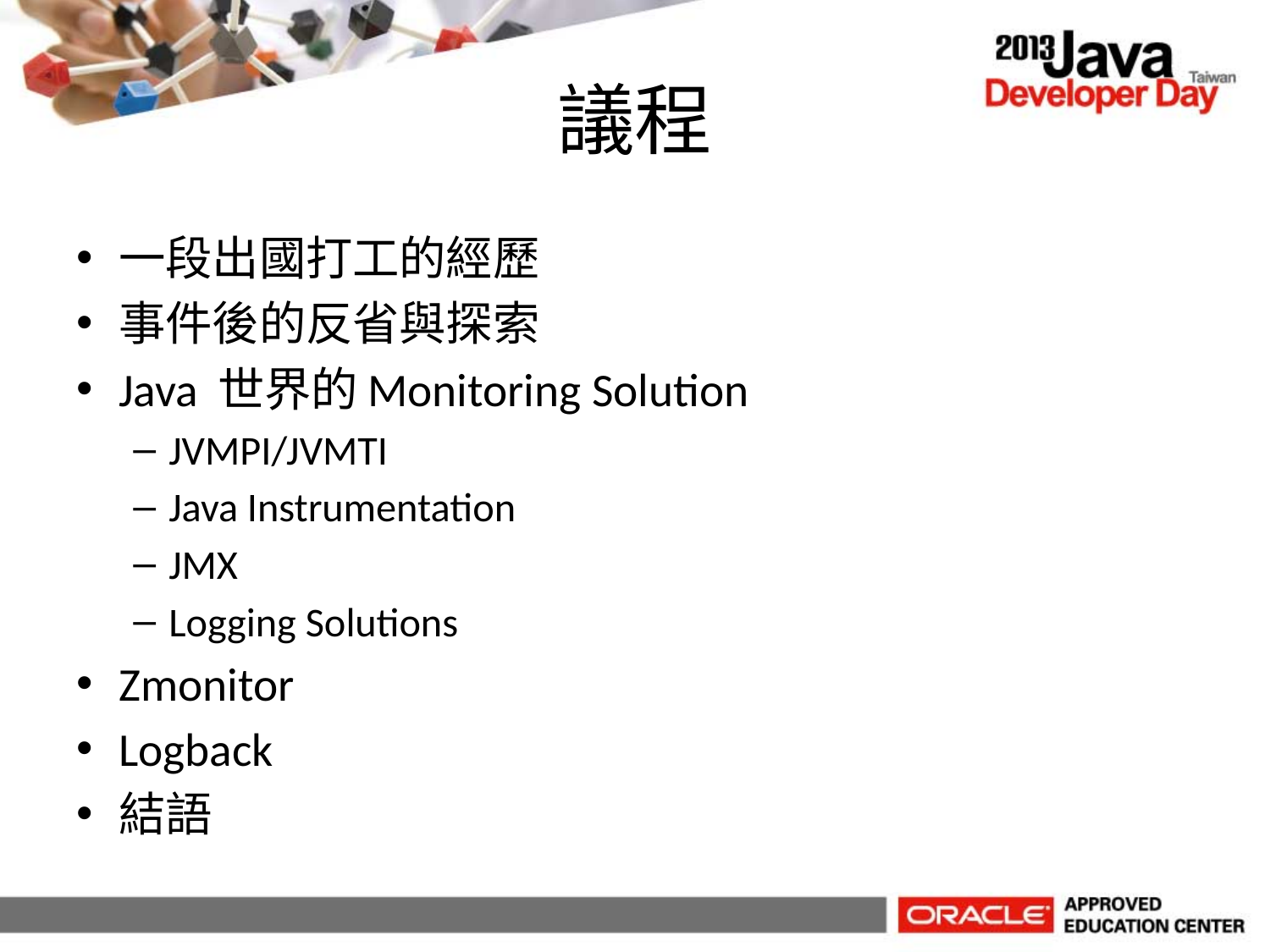

# 議程
一段出國打工的經歷
事件後的反省與探索
Java 世界的Monitoring Solution
JVMPI/JVMTI
Java Instrumentation
JMX
Logging Solutions
Zmonitor
Logback
結語